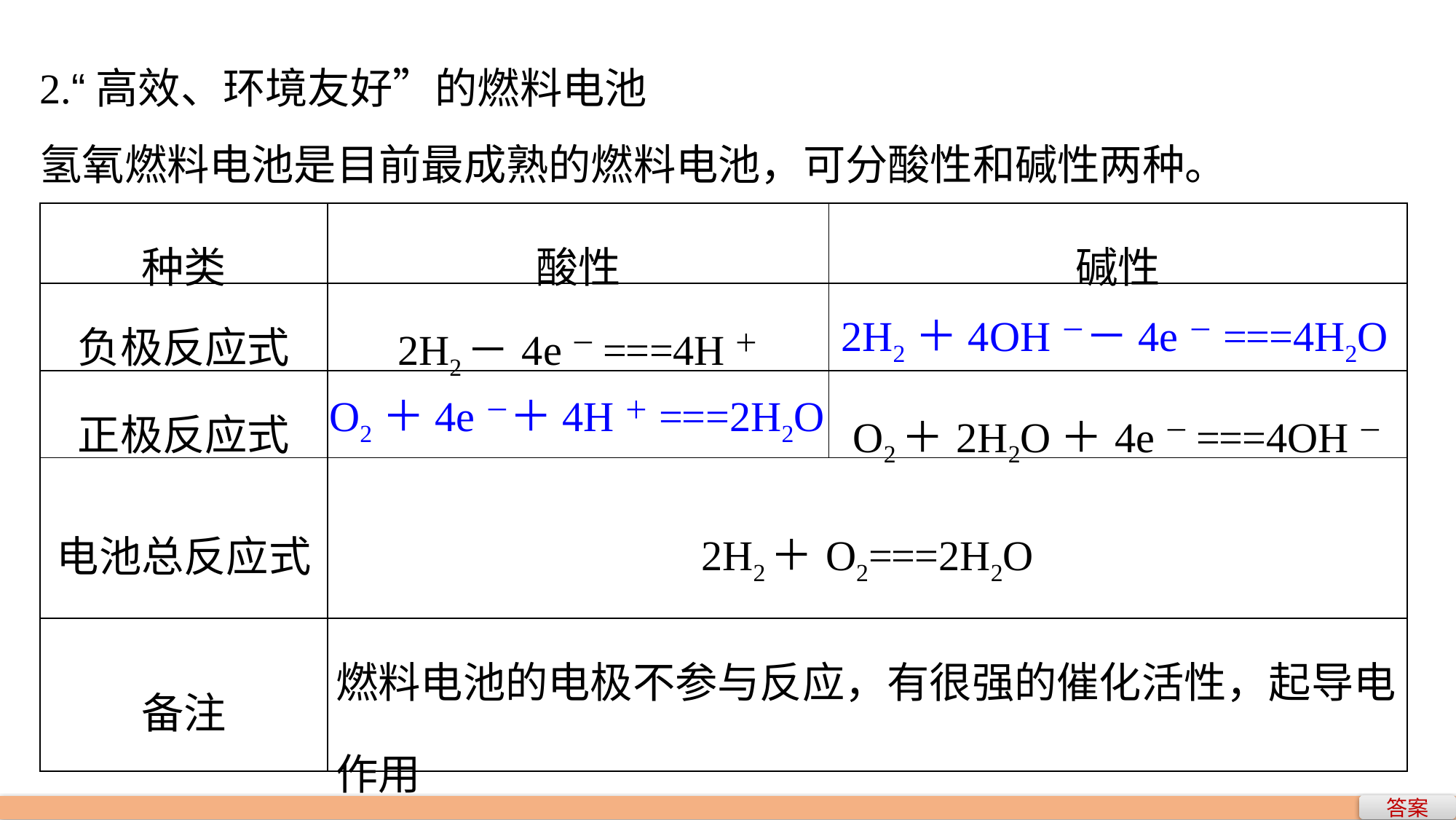

2.“高效、环境友好”的燃料电池
氢氧燃料电池是目前最成熟的燃料电池，可分酸性和碱性两种。
| 种类 | 酸性 | 碱性 |
| --- | --- | --- |
| 负极反应式 | 2H2－4e－===4H＋ |  |
| 正极反应式 |  | O2＋2H2O＋4e－===4OH－ |
| 电池总反应式 | 2H2＋O2===2H2O |  |
| 备注 | 燃料电池的电极不参与反应，有很强的催化活性，起导电作用 |  |
2H2＋4OH－－4e－===4H2O
O2＋4e－＋4H＋===2H2O
答案